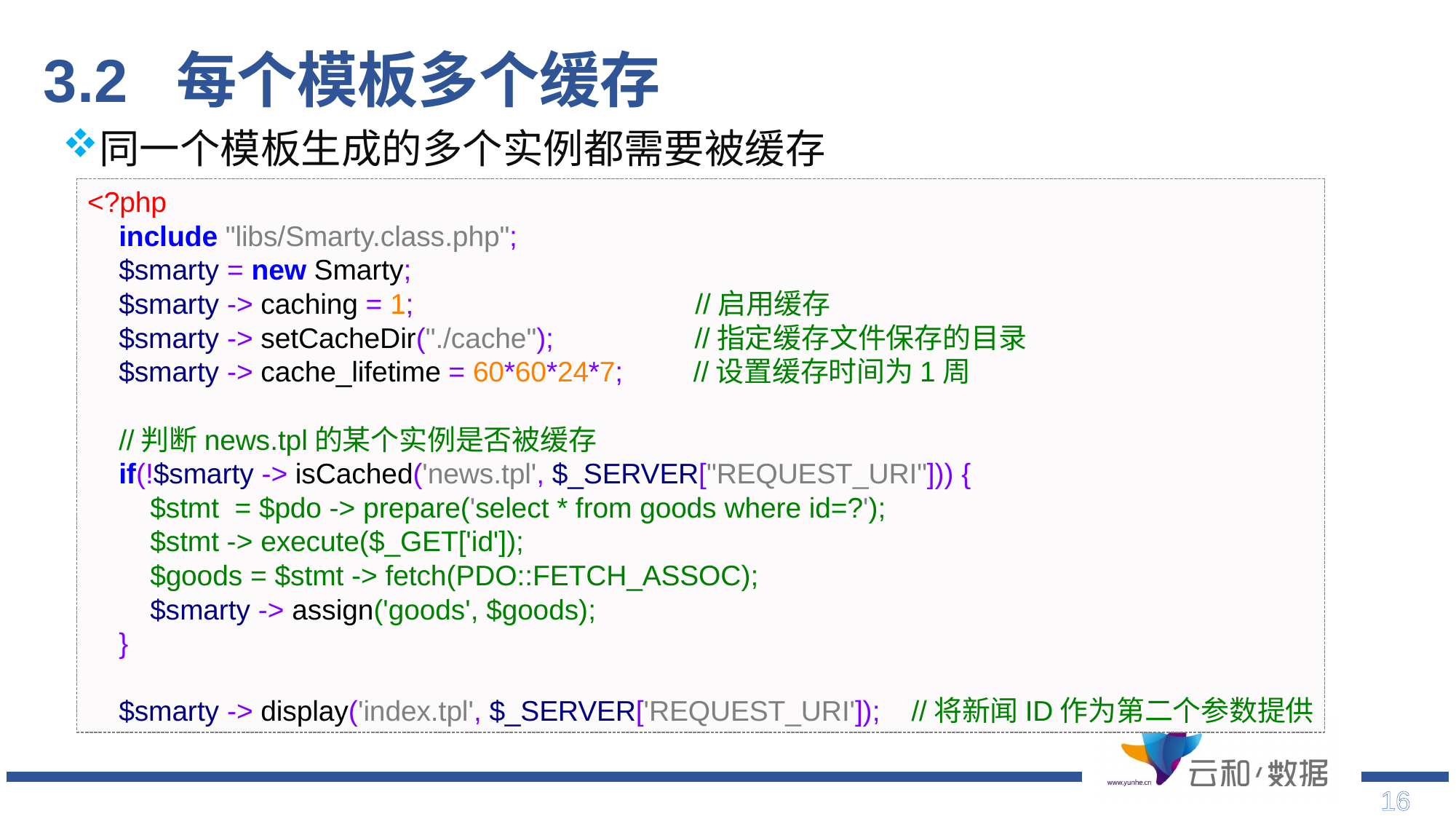

# 3.2  每个模板多个缓存
同一个模板生成的多个实例都需要被缓存
<?php
    include "libs/Smarty.class.php";
    $smarty = new Smarty;
    $smarty -> caching = 1;                                    //启用缓存
    $smarty -> setCacheDir("./cache");                  //指定缓存文件保存的目录
    $smarty -> cache_lifetime = 60*60*24*7;         //设置缓存时间为1周

    //判断news.tpl的某个实例是否被缓存
    if(!$smarty -> isCached('news.tpl', $_SERVER["REQUEST_URI"])) {
        $stmt  = $pdo -> prepare('select * from goods where id=?');
        $stmt -> execute($_GET['id']);
        $goods = $stmt -> fetch(PDO::FETCH_ASSOC);
        $smarty -> assign('goods', $goods);
    }

    $smarty -> display('index.tpl', $_SERVER['REQUEST_URI']);    //将新闻ID作为第二个参数提供